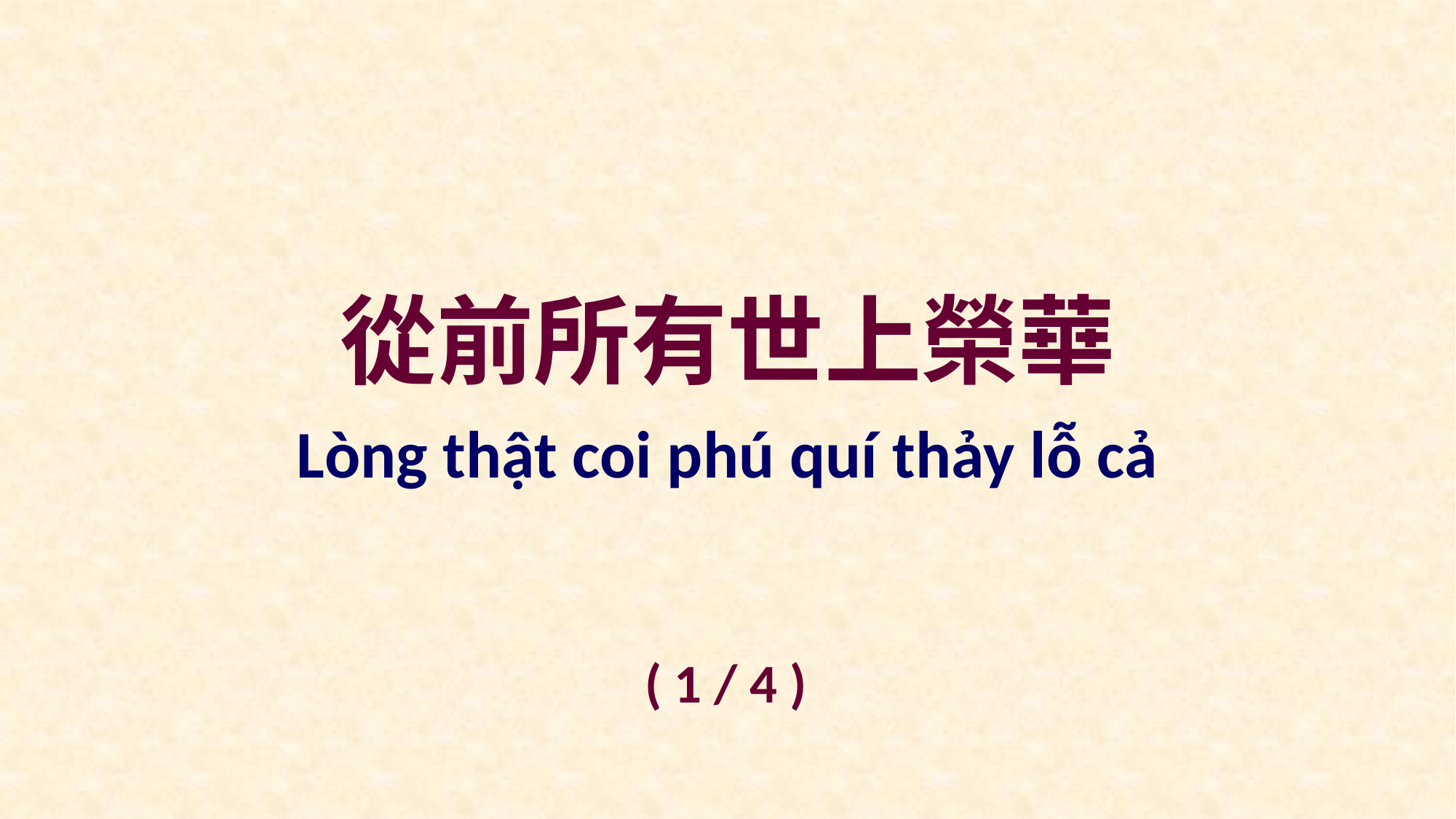

從前所有世上榮華
Lòng thật coi phú quí thảy lỗ cả
( 1 / 4 )